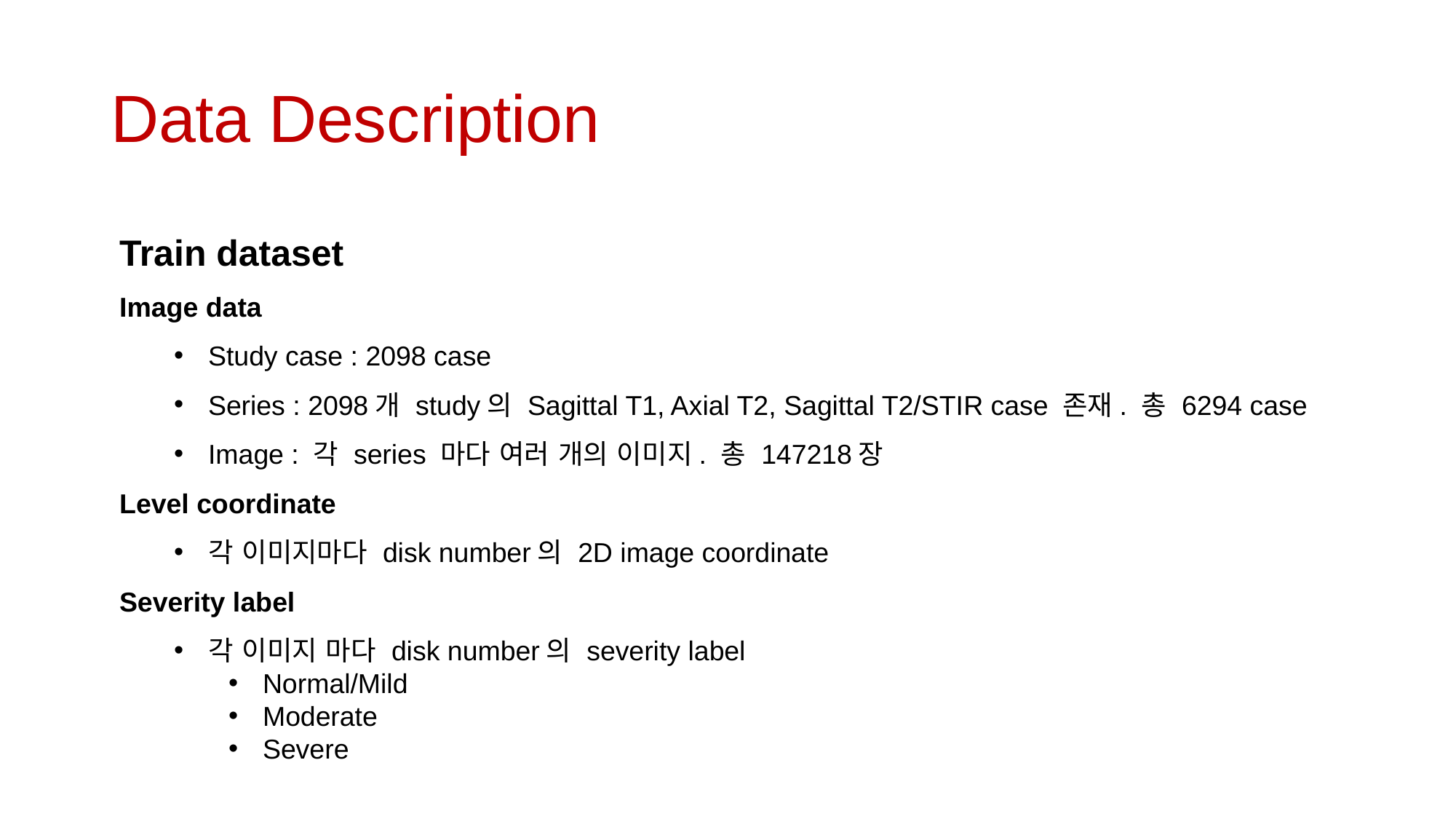

# Data Description
Train dataset
Image data
Study case : 2098 case
Series : 2098개 study의 Sagittal T1, Axial T2, Sagittal T2/STIR case 존재. 총 6294 case
Image : 각 series 마다 여러 개의 이미지. 총 147218장
Level coordinate
각 이미지마다 disk number의 2D image coordinate
Severity label
각 이미지 마다 disk number의 severity label
Normal/Mild
Moderate
Severe